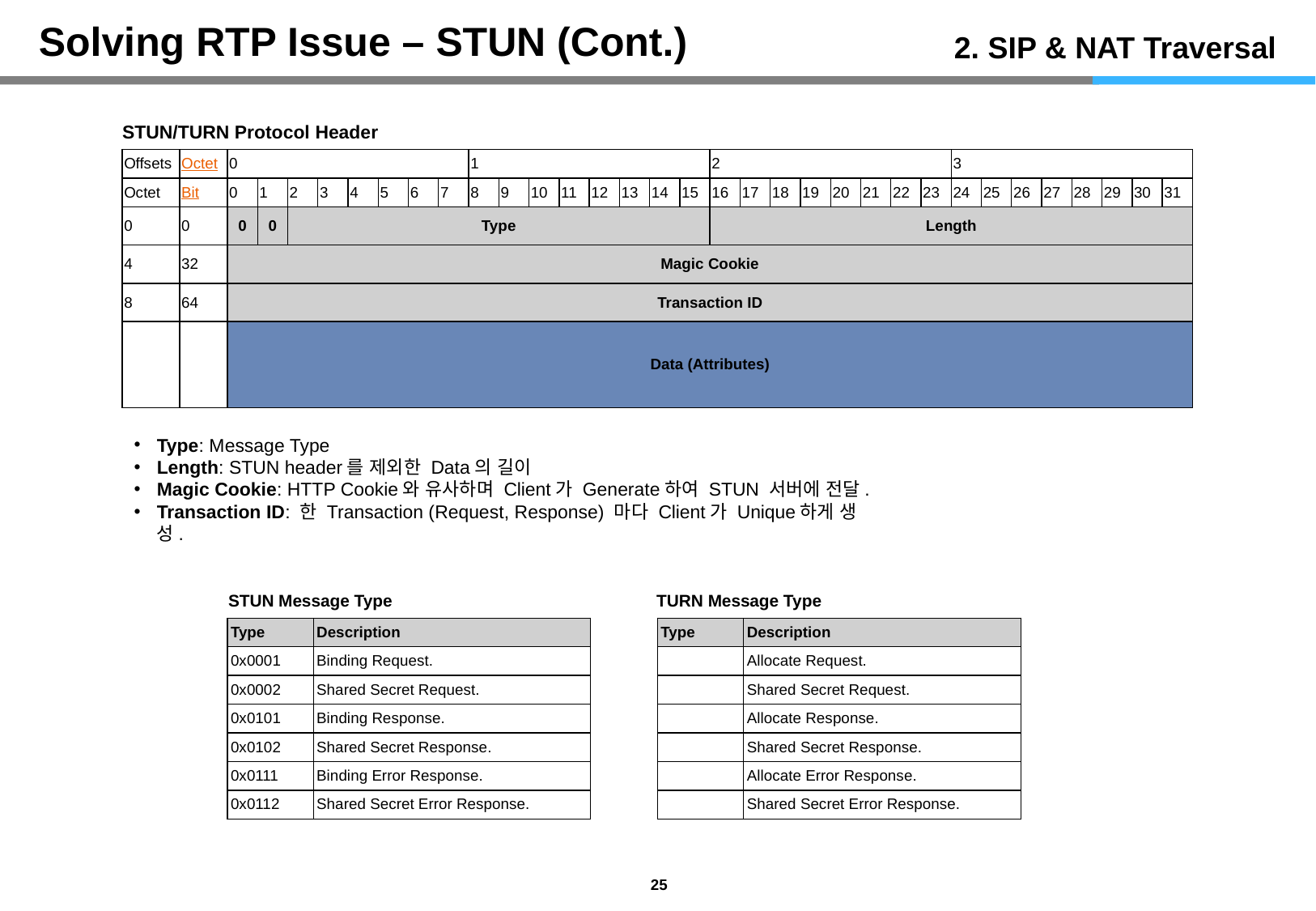

# Solving RTP Issue – STUN (Cont.)
2. SIP & NAT Traversal
STUN/TURN Protocol Header
| Offsets | Octet | 0 |  |  |  |  |  |  |  | 1 |  |  |  |  |  |  |  | 2 |  |  |  |  |  |  |  | 3 |  |  |  |  |  |  |  |
| --- | --- | --- | --- | --- | --- | --- | --- | --- | --- | --- | --- | --- | --- | --- | --- | --- | --- | --- | --- | --- | --- | --- | --- | --- | --- | --- | --- | --- | --- | --- | --- | --- | --- |
| Octet | Bit | 0 | 1 | 2 | 3 | 4 | 5 | 6 | 7 | 8 | 9 | 10 | 11 | 12 | 13 | 14 | 15 | 16 | 17 | 18 | 19 | 20 | 21 | 22 | 23 | 24 | 25 | 26 | 27 | 28 | 29 | 30 | 31 |
| 0 | 0 | 0 | 0 | Type |  |  |  |  |  |  |  |  |  |  |  |  |  | Length |  |  |  |  |  |  |  |  |  |  |  |  |  |  |  |
| 4 | 32 | Magic Cookie |  |  |  |  |  |  |  |  |  |  |  |  |  |  |  |  |  |  |  |  |  |  |  |  |  |  |  |  |  |  |  |
| 8 | 64 | Transaction ID |  |  |  |  |  |  |  |  |  |  |  |  |  |  |  |  |  |  |  |  |  |  |  |  |  |  |  |  |  |  |  |
|  |  | Data (Attributes) |  |  |  |  |  |  |  |  |  |  |  |  |  |  |  |  |  |  |  |  |  |  |  |  |  |  |  |  |  |  |  |
Type: Message Type
Length: STUN header를 제외한 Data의 길이
Magic Cookie: HTTP Cookie와 유사하며 Client가 Generate하여 STUN 서버에 전달.
Transaction ID: 한 Transaction (Request, Response) 마다 Client가 Unique하게 생성.
STUN Message Type
TURN Message Type
| Type | Description |
| --- | --- |
| 0x0001 | Binding Request. |
| 0x0002 | Shared Secret Request. |
| 0x0101 | Binding Response. |
| 0x0102 | Shared Secret Response. |
| 0x0111 | Binding Error Response. |
| 0x0112 | Shared Secret Error Response. |
| Type | Description |
| --- | --- |
|  | Allocate Request. |
|  | Shared Secret Request. |
|  | Allocate Response. |
|  | Shared Secret Response. |
|  | Allocate Error Response. |
|  | Shared Secret Error Response. |